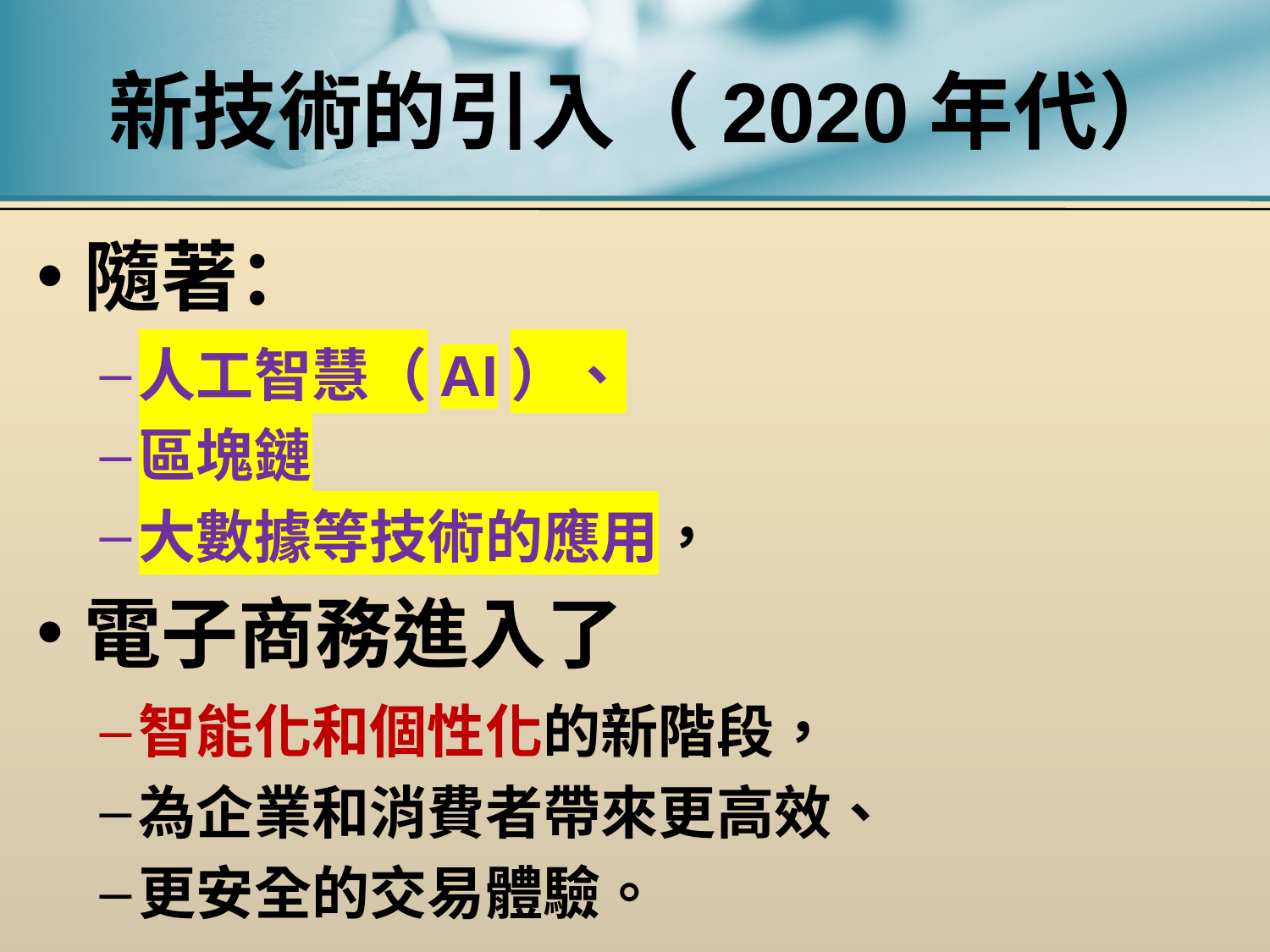

# 新技術的引入（2020年代）
隨著：
人工智慧（AI）、
區塊鏈
大數據等技術的應用，
電子商務進入了
智能化和個性化的新階段，
為企業和消費者帶來更高效、
更安全的交易體驗。